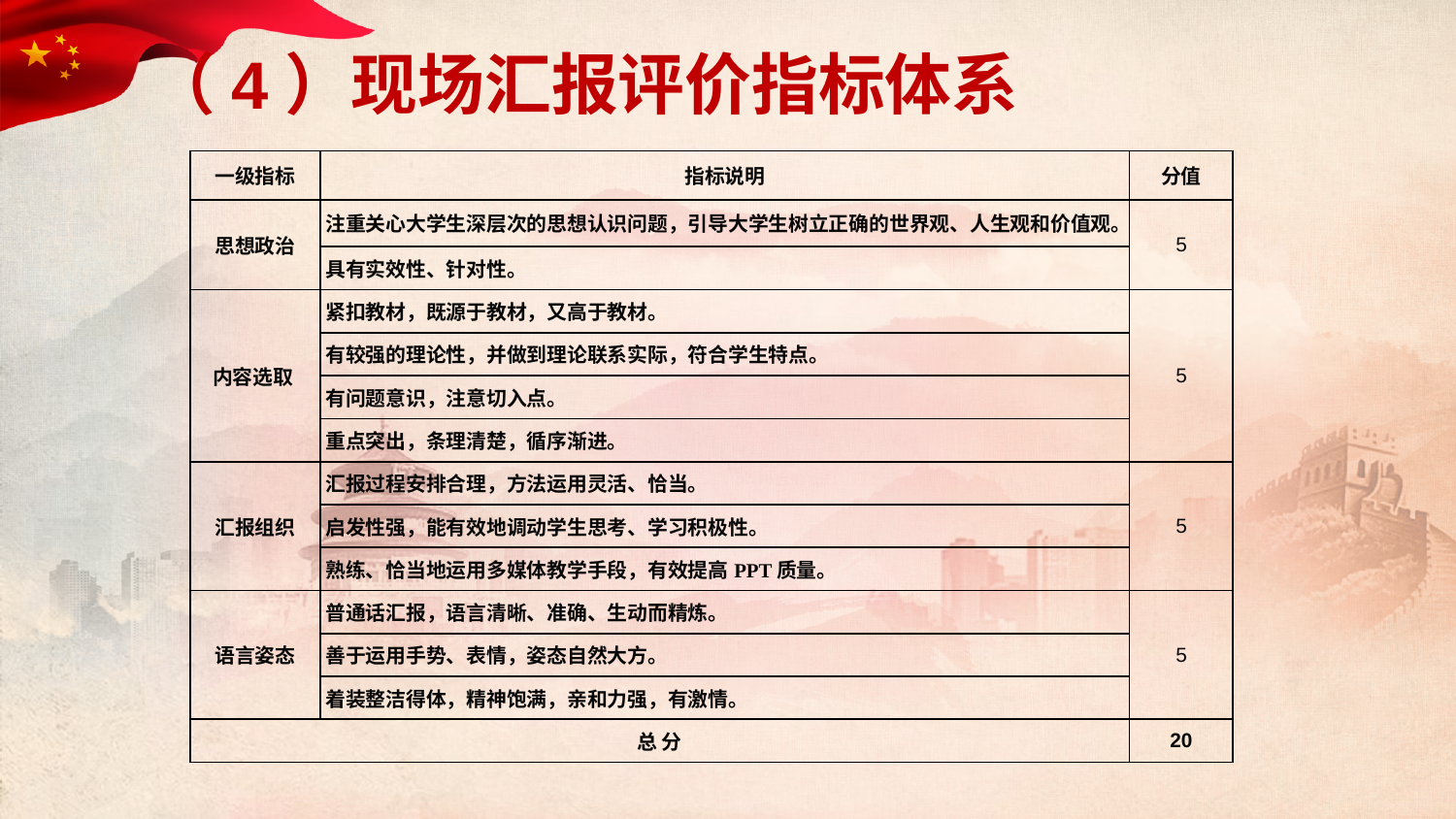

# （4）现场汇报评价指标体系
| 一级指标 | 指标说明 | 分值 |
| --- | --- | --- |
| 思想政治 | 注重关心大学生深层次的思想认识问题，引导大学生树立正确的世界观、人生观和价值观。 | 5 |
|  | 具有实效性、针对性。 |  |
| 内容选取 | 紧扣教材，既源于教材，又高于教材。 | 5 |
|  | 有较强的理论性，并做到理论联系实际，符合学生特点。 |  |
|  | 有问题意识，注意切入点。 |  |
|  | 重点突出，条理清楚，循序渐进。 |  |
| 汇报组织 | 汇报过程安排合理，方法运用灵活、恰当。 | 5 |
|  | 启发性强，能有效地调动学生思考、学习积极性。 |  |
|  | 熟练、恰当地运用多媒体教学手段，有效提高PPT质量。 |  |
| 语言姿态 | 普通话汇报，语言清晰、准确、生动而精炼。 | 5 |
|  | 善于运用手势、表情，姿态自然大方。 |  |
|  | 着装整洁得体，精神饱满，亲和力强，有激情。 |  |
| 总 分 |  | 20 |